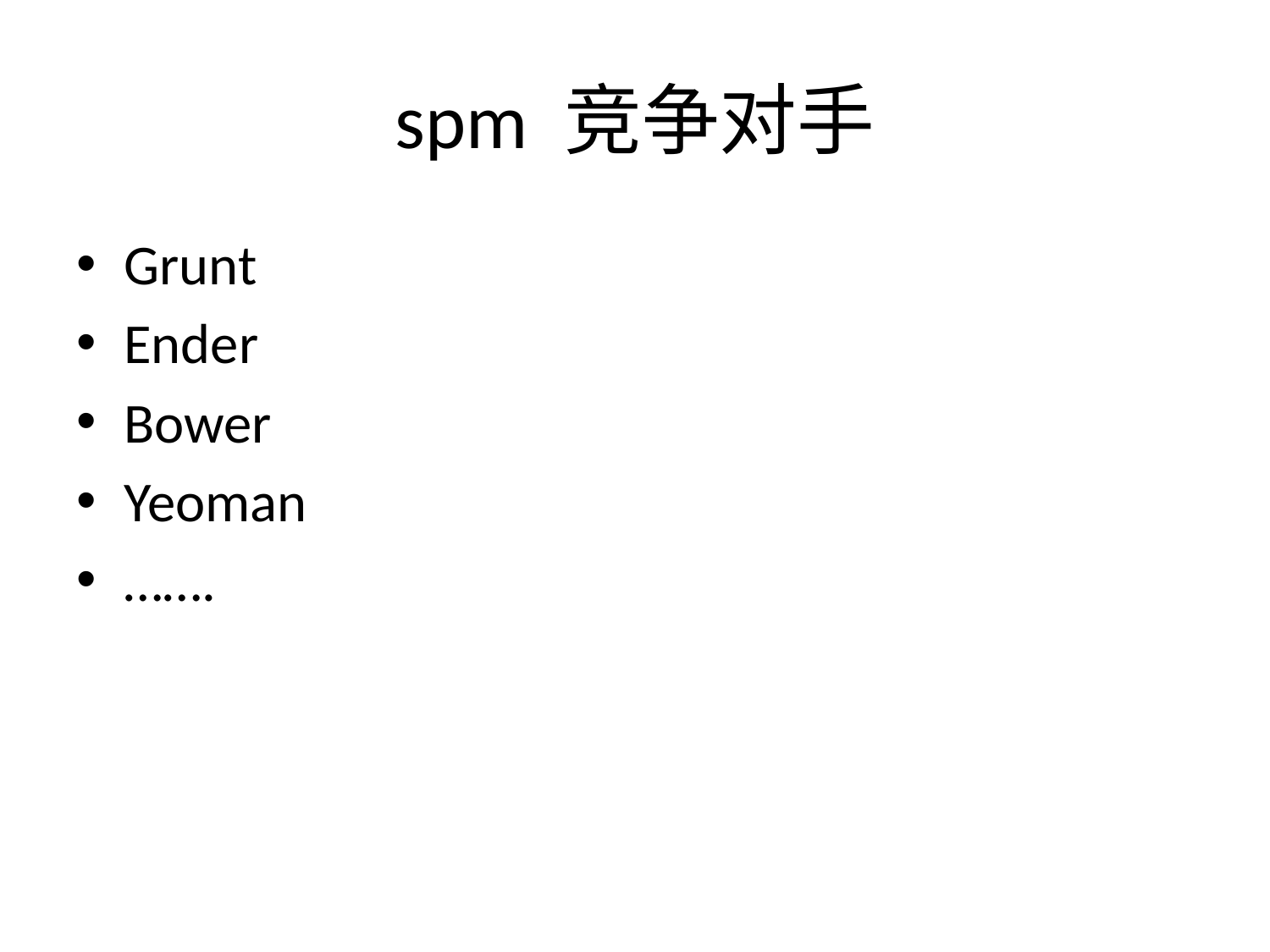

# spm 竞争对手
Grunt
Ender
Bower
Yeoman
…….